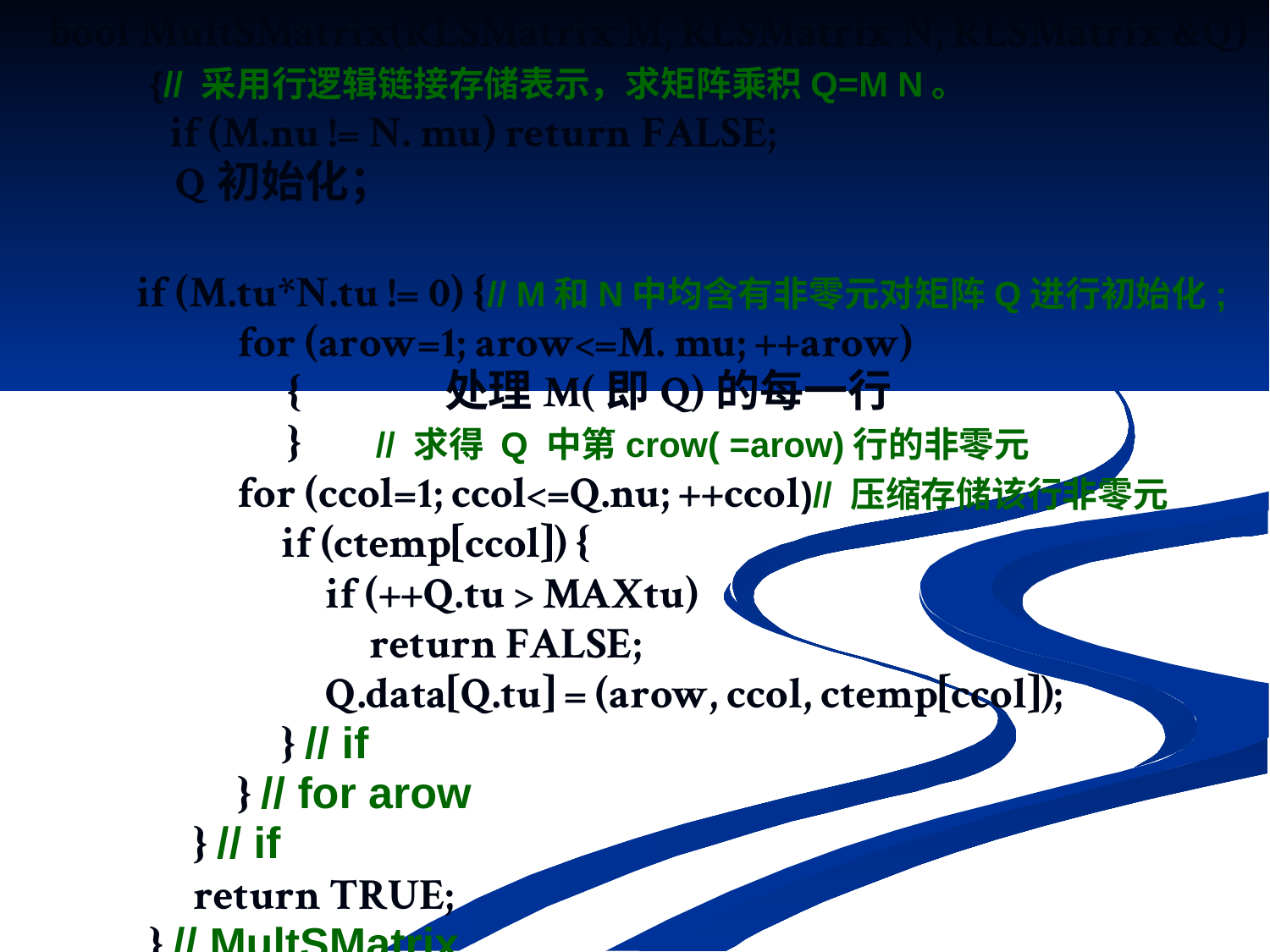

bool MultSMatrix(RLSMatrix M, RLSMatrix N, RLSMatrix &Q)
　{// 采用行逻辑链接存储表示，求矩阵乘积Q=M N。
　  if (M.nu != N. mu) return FALSE;
         Q初始化；
          if (M.tu*N.tu != 0) {// M和N中均含有非零元对矩阵Q进行初始化;
　　　for (arow=1; arow<=M. mu; ++arow)
　　　     {　　　处理M(即Q)的每一行
　　　     } 　// 求得 Q 中第crow( =arow)行的非零元
　　　for (ccol=1; ccol<=Q.nu; ++ccol)// 压缩存储该行非零元
　　　　if (ctemp[ccol]) {
　　　　　if (++Q.tu > MAXtu)
　　　　　　return FALSE;
　　　　　Q.data[Q.tu] = (arow, ccol, ctemp[ccol]);
　　　　} // if
　　　} // for arow
　　} // if
　　return TRUE;
　} // MultSMatrix